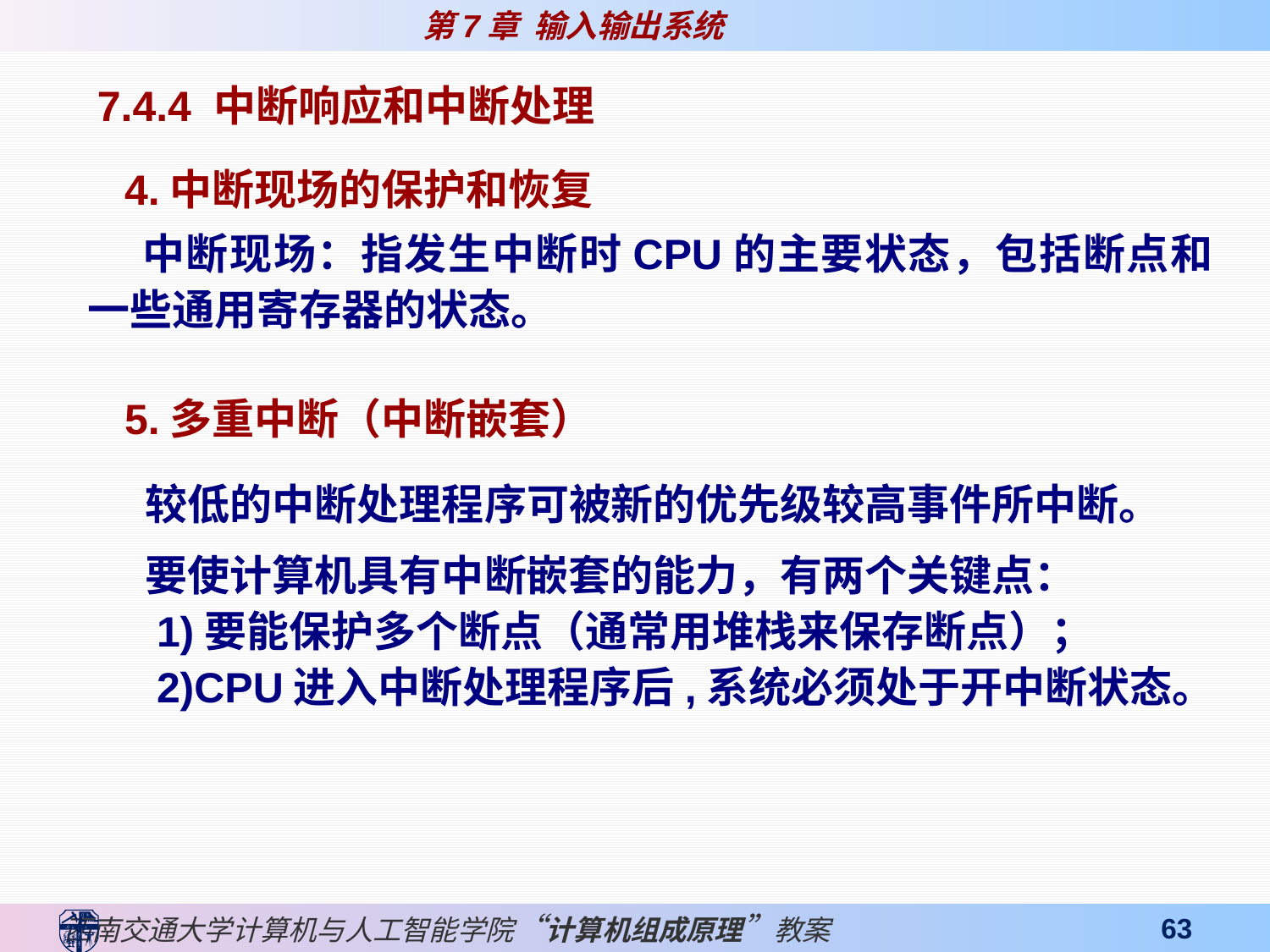

7.4.4 中断响应和中断处理
4.中断现场的保护和恢复
    中断现场：指发生中断时CPU的主要状态，包括断点和一些通用寄存器的状态。

5.多重中断（中断嵌套）
    较低的中断处理程序可被新的优先级较高事件所中断。
    要使计算机具有中断嵌套的能力，有两个关键点：
     1)要能保护多个断点（通常用堆栈来保存断点）；
     2)CPU进入中断处理程序后,系统必须处于开中断状态。